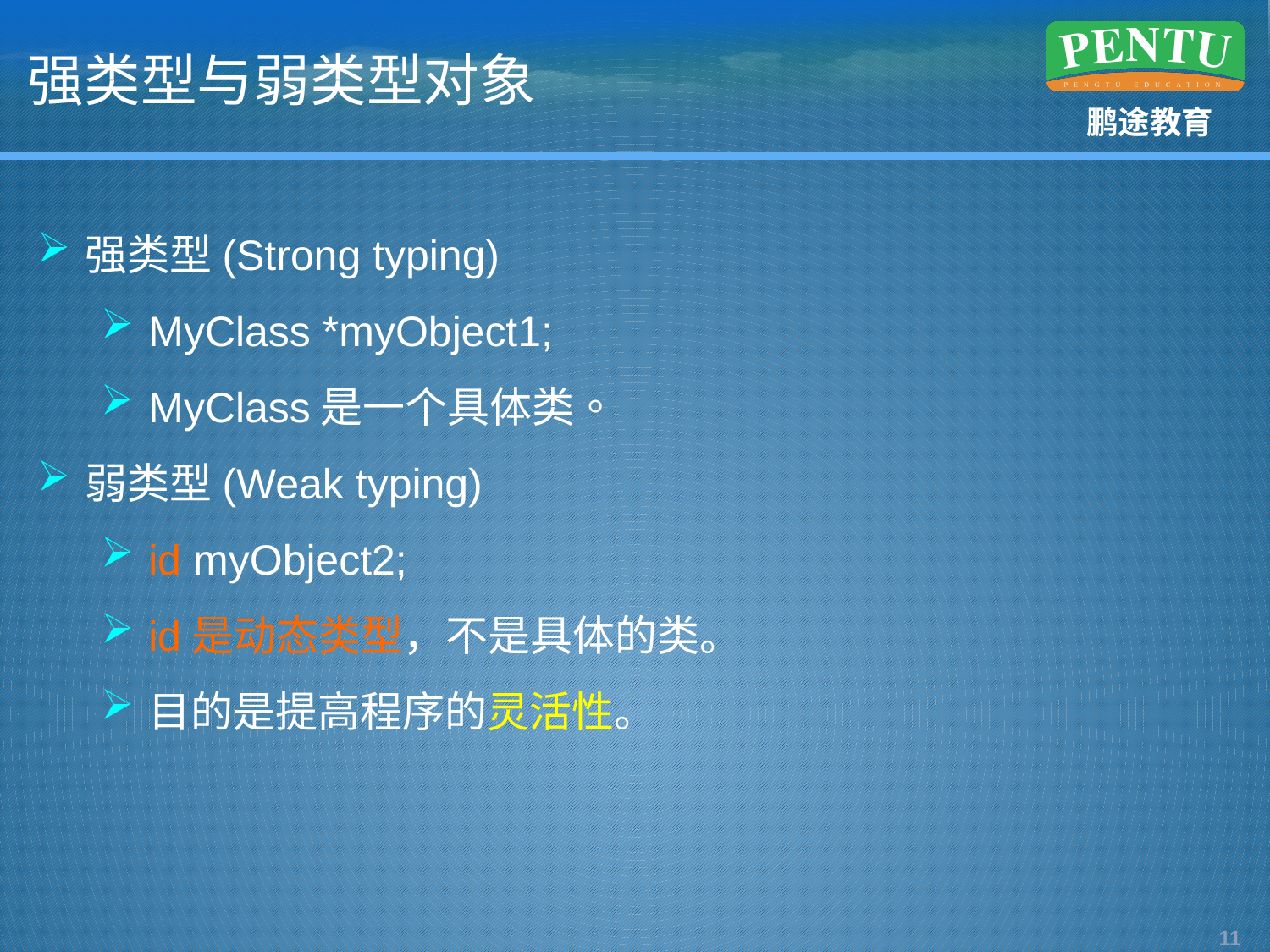

# 强类型与弱类型对象
强类型(Strong typing)
MyClass *myObject1;
MyClass是一个具体类。
弱类型(Weak typing)
id myObject2;
id是动态类型，不是具体的类。
目的是提高程序的灵活性。
11